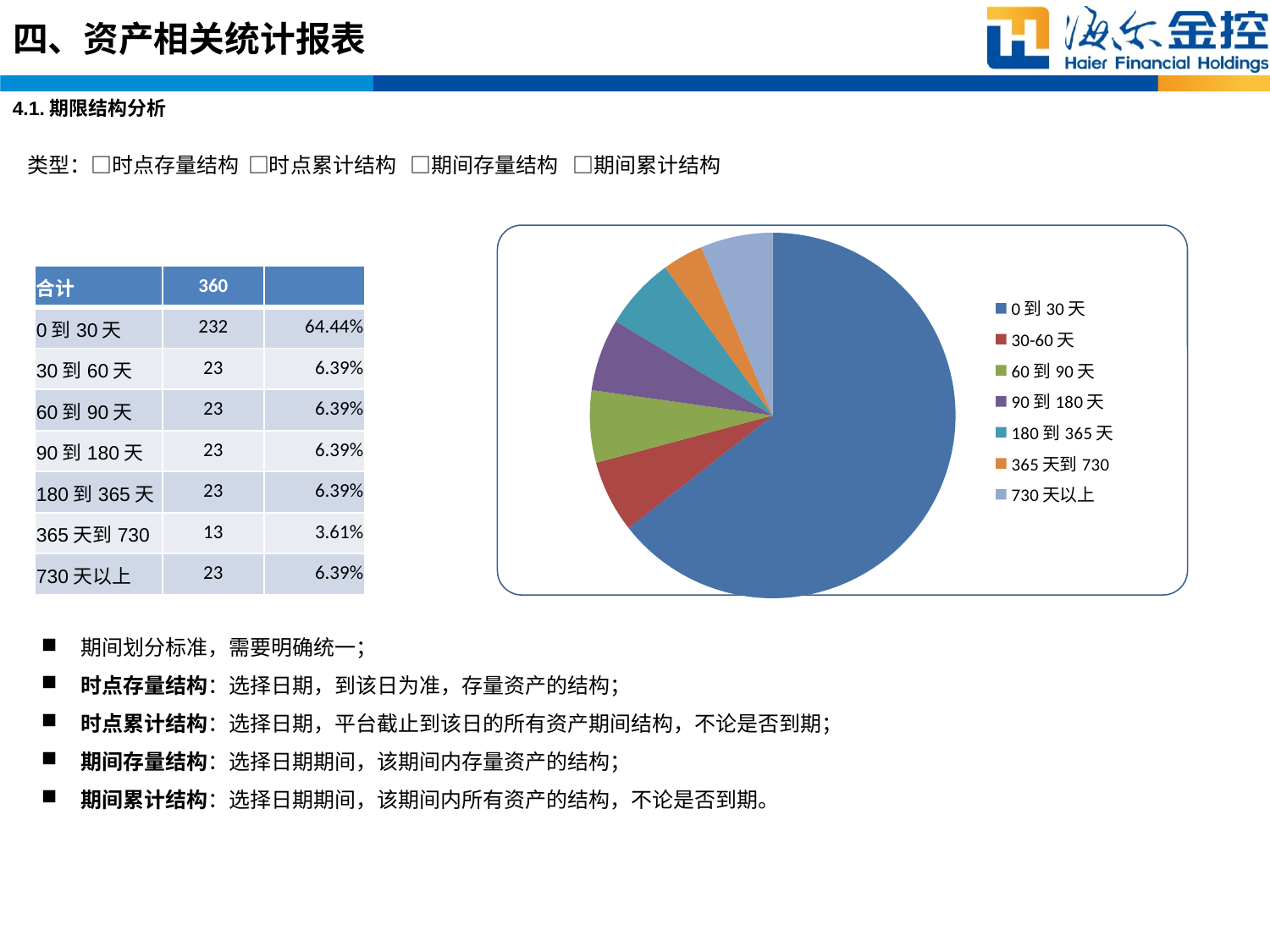

# 四、资产相关统计报表
4.1.期限结构分析
类型：□时点存量结构  □时点累计结构   □期间存量结构   □期间累计结构

### Chart

| Category |  |
|---|---|
| 0到30天 | 0.6444444444444445 |
| 30-60天 | 0.06388888888888888 |
| 60到90天 | 0.06388888888888888 |
| 90到180天 | 0.06388888888888888 |
| 180到365天 | 0.06388888888888888 |
| 365天到730 | 0.03611111111111111 |
| 730天以上 | 0.06388888888888888 |
| 合计 | 360 |  |
| --- | --- | --- |
| 0到30天 | 232 | 64.44% |
| 30到60天 | 23 | 6.39% |
| 60到90天 | 23 | 6.39% |
| 90到180天 | 23 | 6.39% |
| 180到365天 | 23 | 6.39% |
| 365天到730 | 13 | 3.61% |
| 730天以上 | 23 | 6.39% |
期间划分标准，需要明确统一；
时点存量结构：选择日期，到该日为准，存量资产的结构；
时点累计结构：选择日期，平台截止到该日的所有资产期间结构，不论是否到期；
期间存量结构：选择日期期间，该期间内存量资产的结构；
期间累计结构：选择日期期间，该期间内所有资产的结构，不论是否到期。